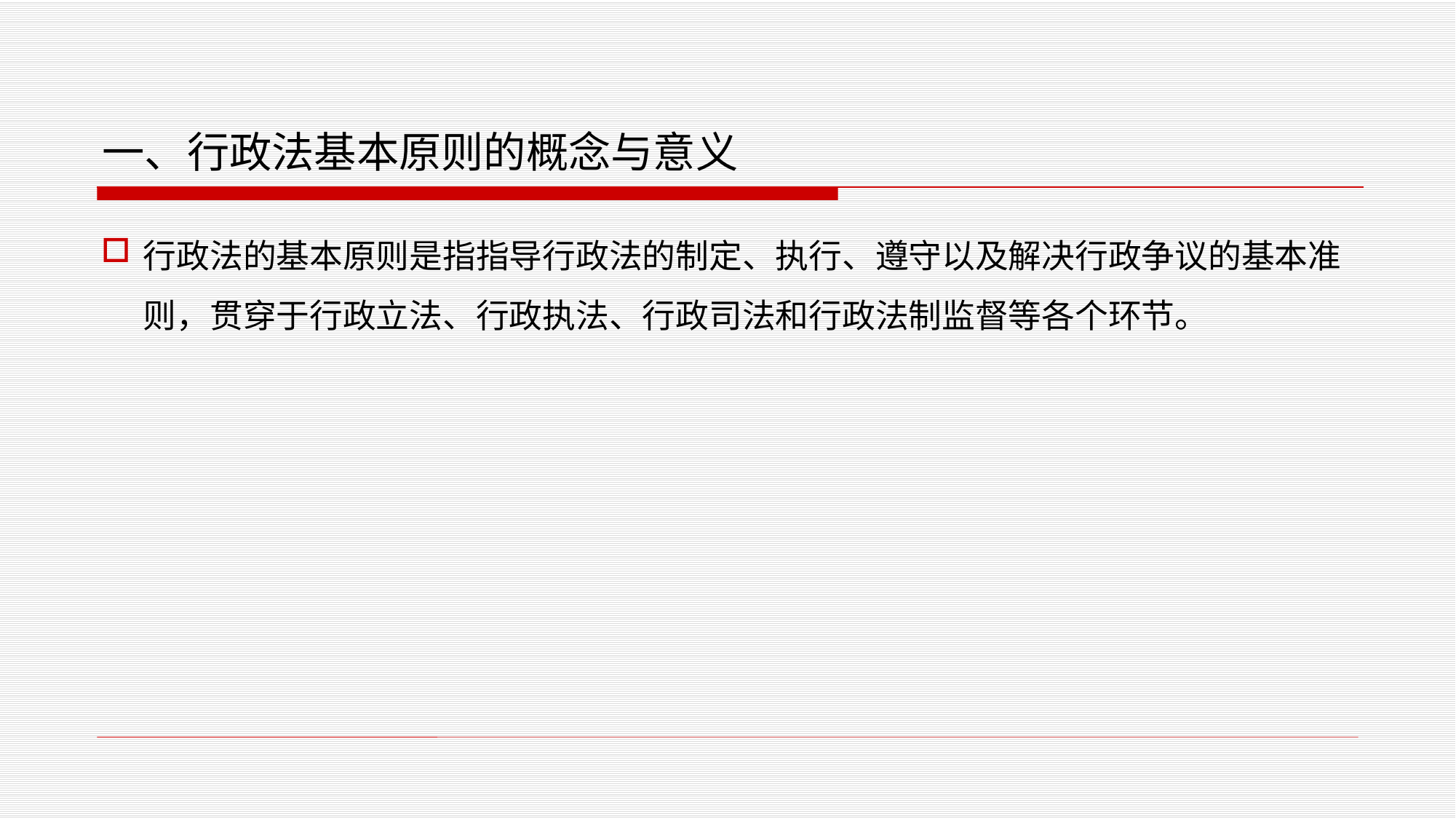

# 一、行政法基本原则的概念与意义
行政法的基本原则是指指导行政法的制定、执行、遵守以及解决行政争议的基本准则，贯穿于行政立法、行政执法、行政司法和行政法制监督等各个环节。